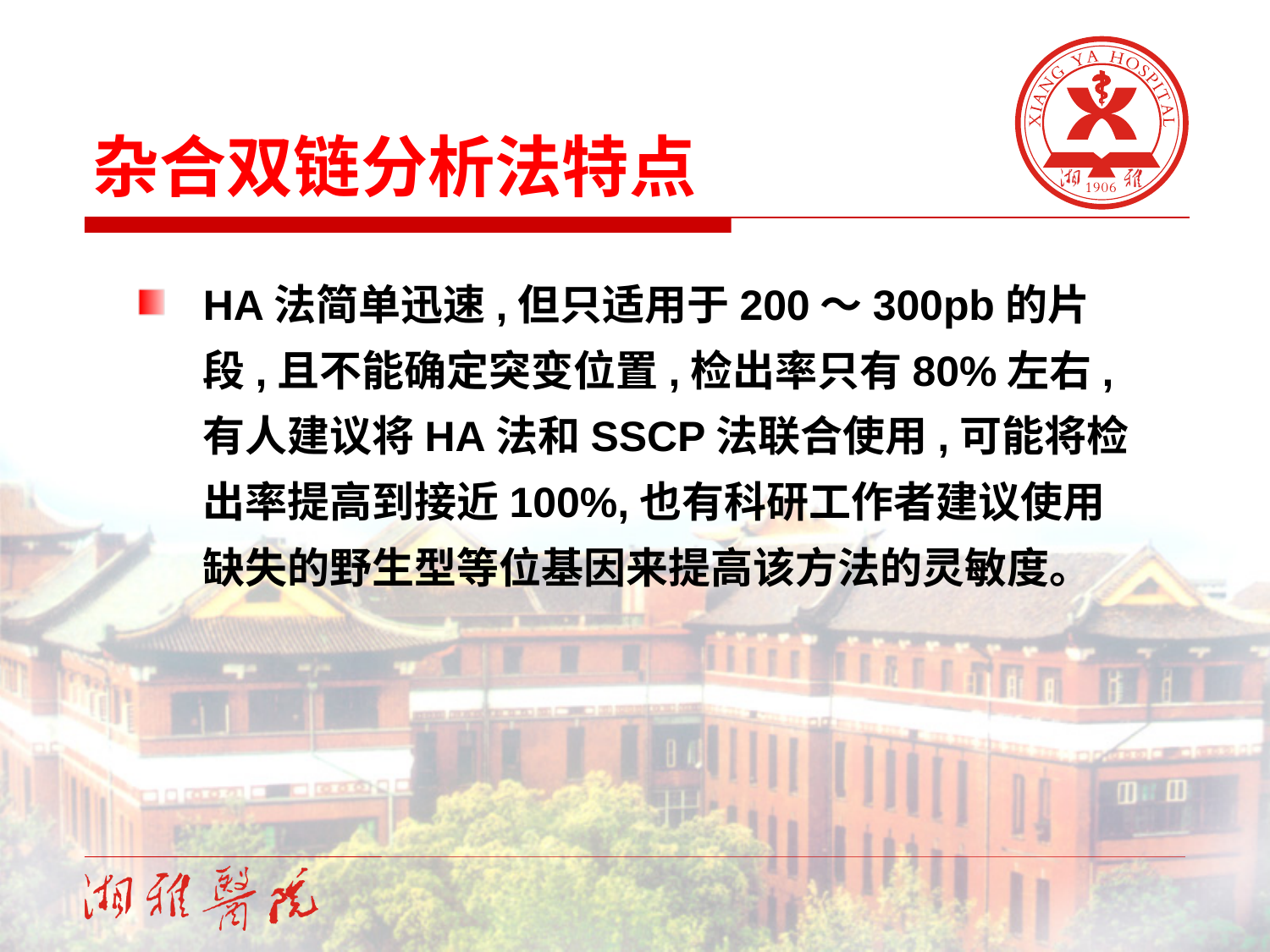

杂合双链分析法特点
HA法简单迅速,但只适用于200～300pb的片段,且不能确定突变位置,检出率只有80%左右,有人建议将HA法和SSCP法联合使用,可能将检出率提高到接近100%,也有科研工作者建议使用缺失的野生型等位基因来提高该方法的灵敏度。